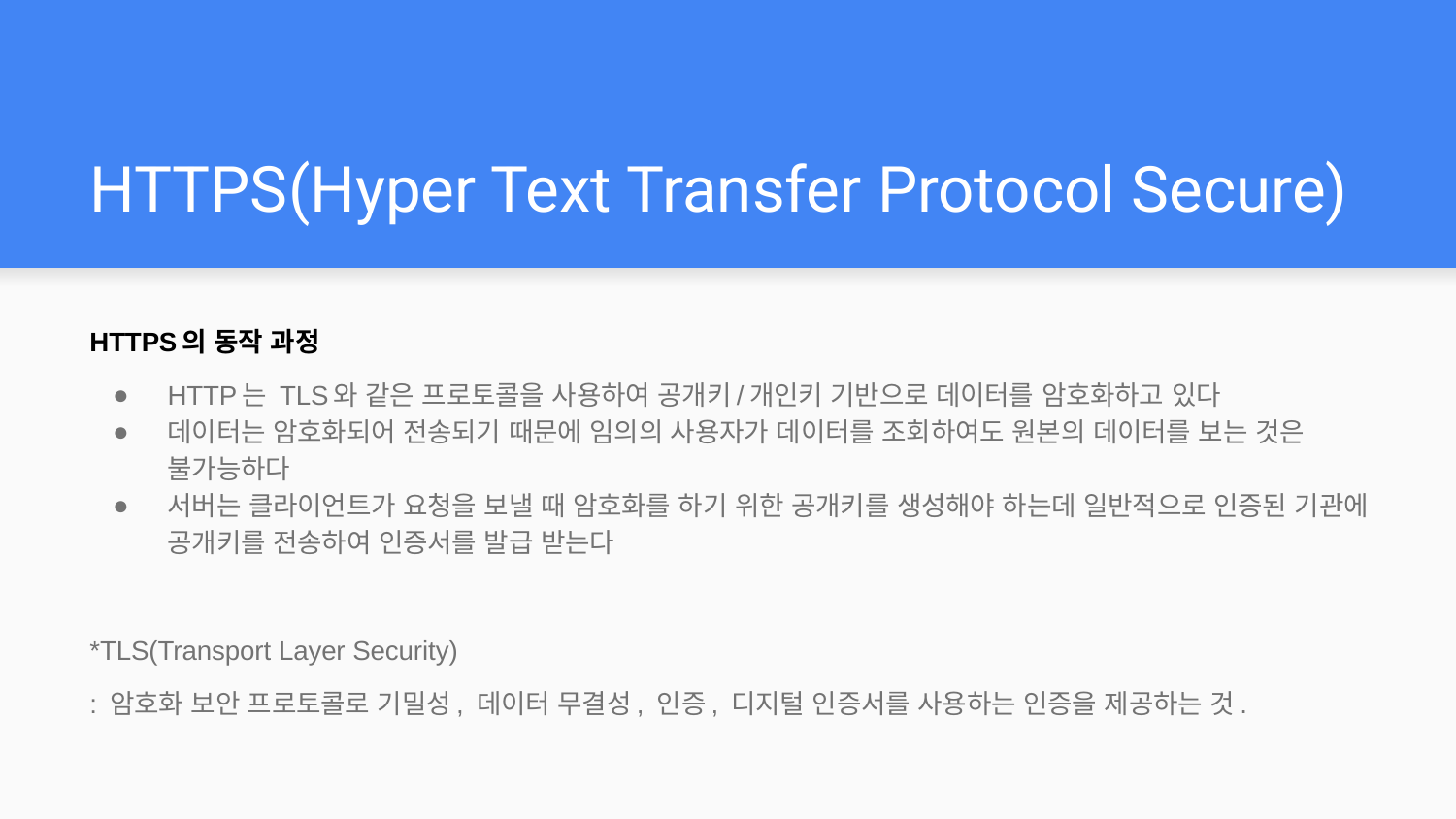

# HTTPS(Hyper Text Transfer Protocol Secure)
HTTPS의 동작 과정
HTTP는 TLS와 같은 프로토콜을 사용하여 공개키/개인키 기반으로 데이터를 암호화하고 있다
데이터는 암호화되어 전송되기 때문에 임의의 사용자가 데이터를 조회하여도 원본의 데이터를 보는 것은 불가능하다
서버는 클라이언트가 요청을 보낼 때 암호화를 하기 위한 공개키를 생성해야 하는데 일반적으로 인증된 기관에 공개키를 전송하여 인증서를 발급 받는다

*TLS(Transport Layer Security)
: 암호화 보안 프로토콜로 기밀성, 데이터 무결성, 인증, 디지털 인증서를 사용하는 인증을 제공하는 것.